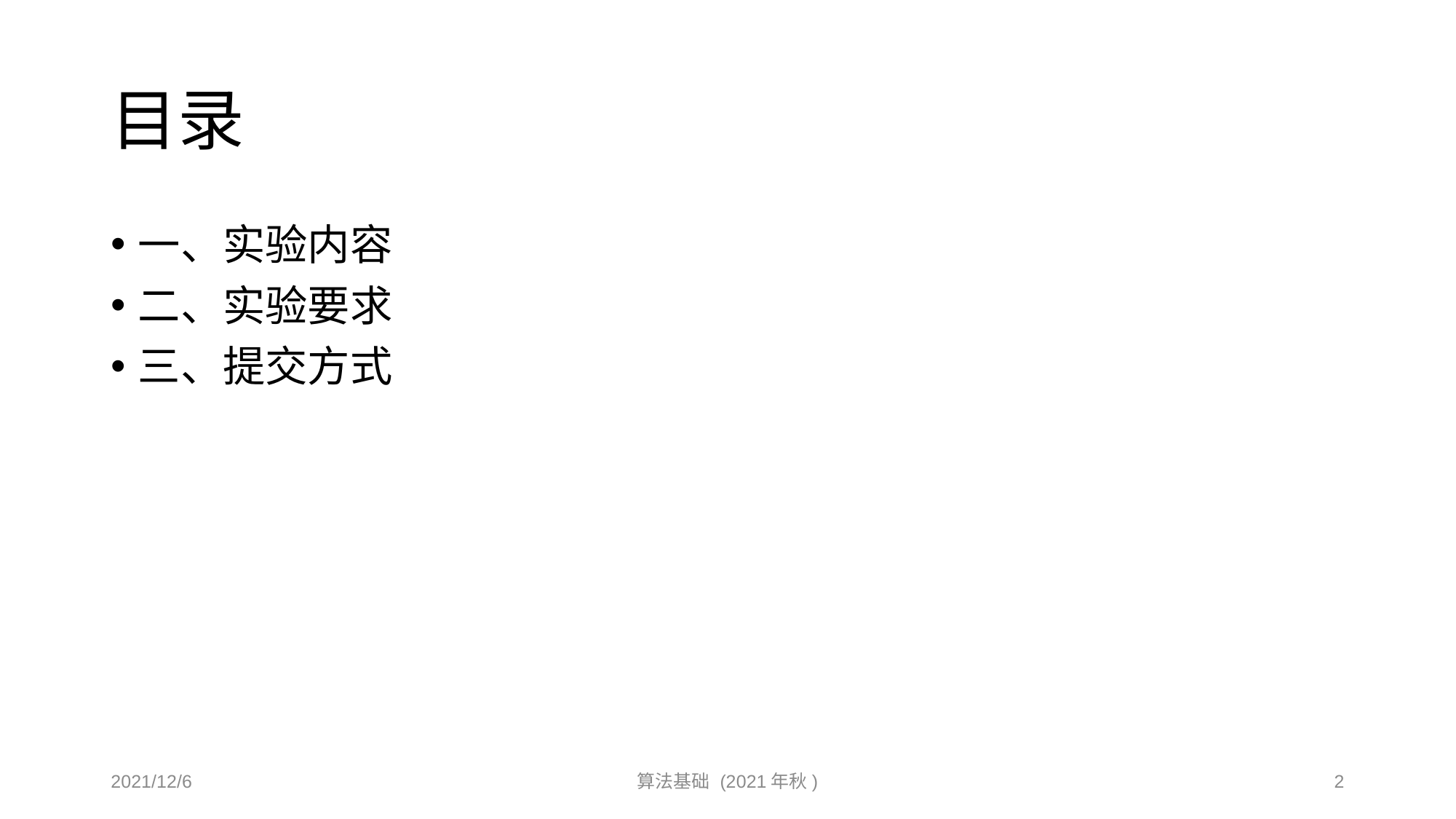

# 目录
一、实验内容
二、实验要求
三、提交方式
2021/12/6
算法基础 (2021年秋)
2